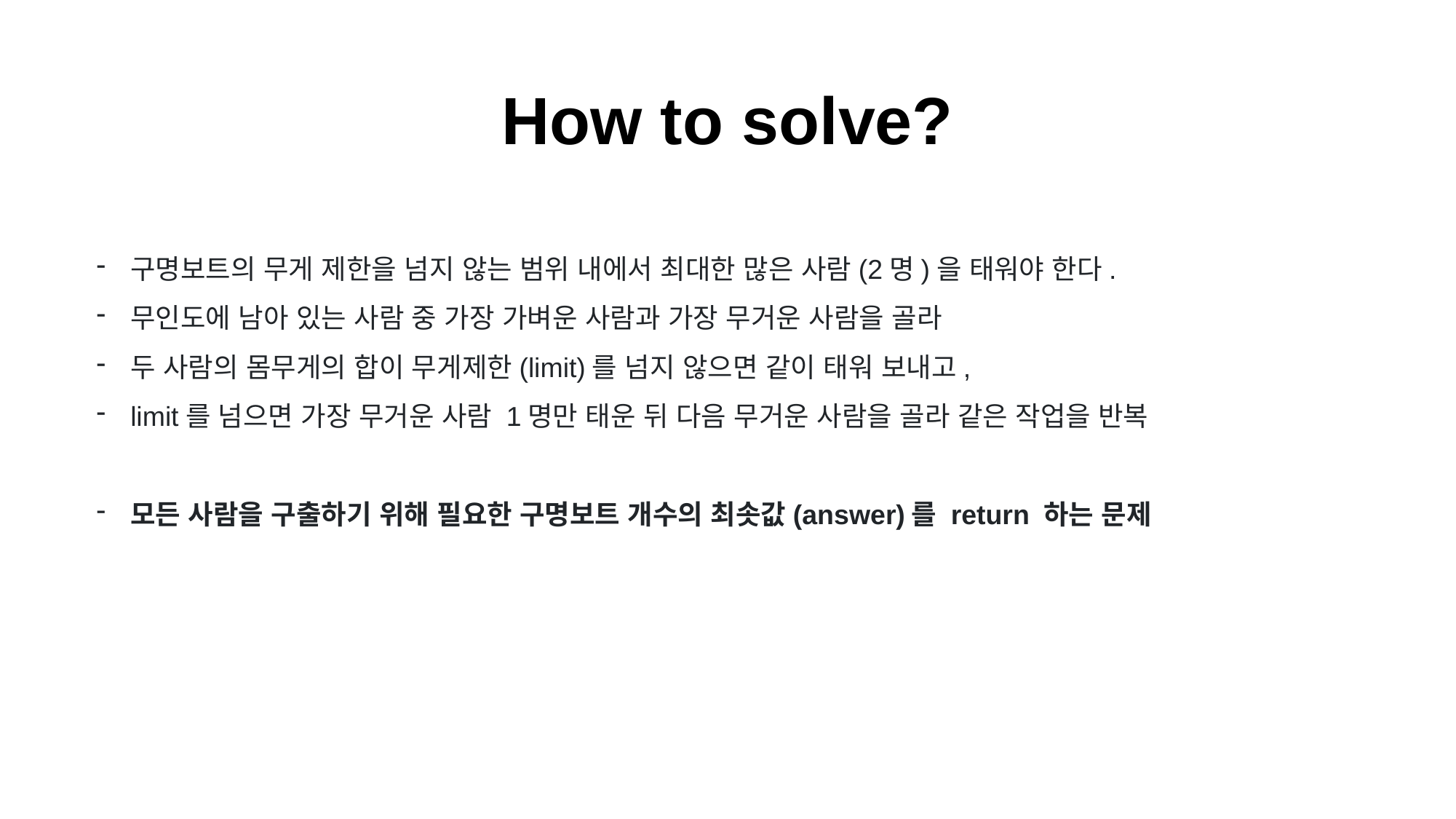

How to solve?
구명보트의 무게 제한을 넘지 않는 범위 내에서 최대한 많은 사람(2명)을 태워야 한다.
무인도에 남아 있는 사람 중 가장 가벼운 사람과 가장 무거운 사람을 골라
두 사람의 몸무게의 합이 무게제한(limit)를 넘지 않으면 같이 태워 보내고,
limit를 넘으면 가장 무거운 사람 1명만 태운 뒤 다음 무거운 사람을 골라 같은 작업을 반복

모든 사람을 구출하기 위해 필요한 구명보트 개수의 최솟값(answer)를 return 하는 문제